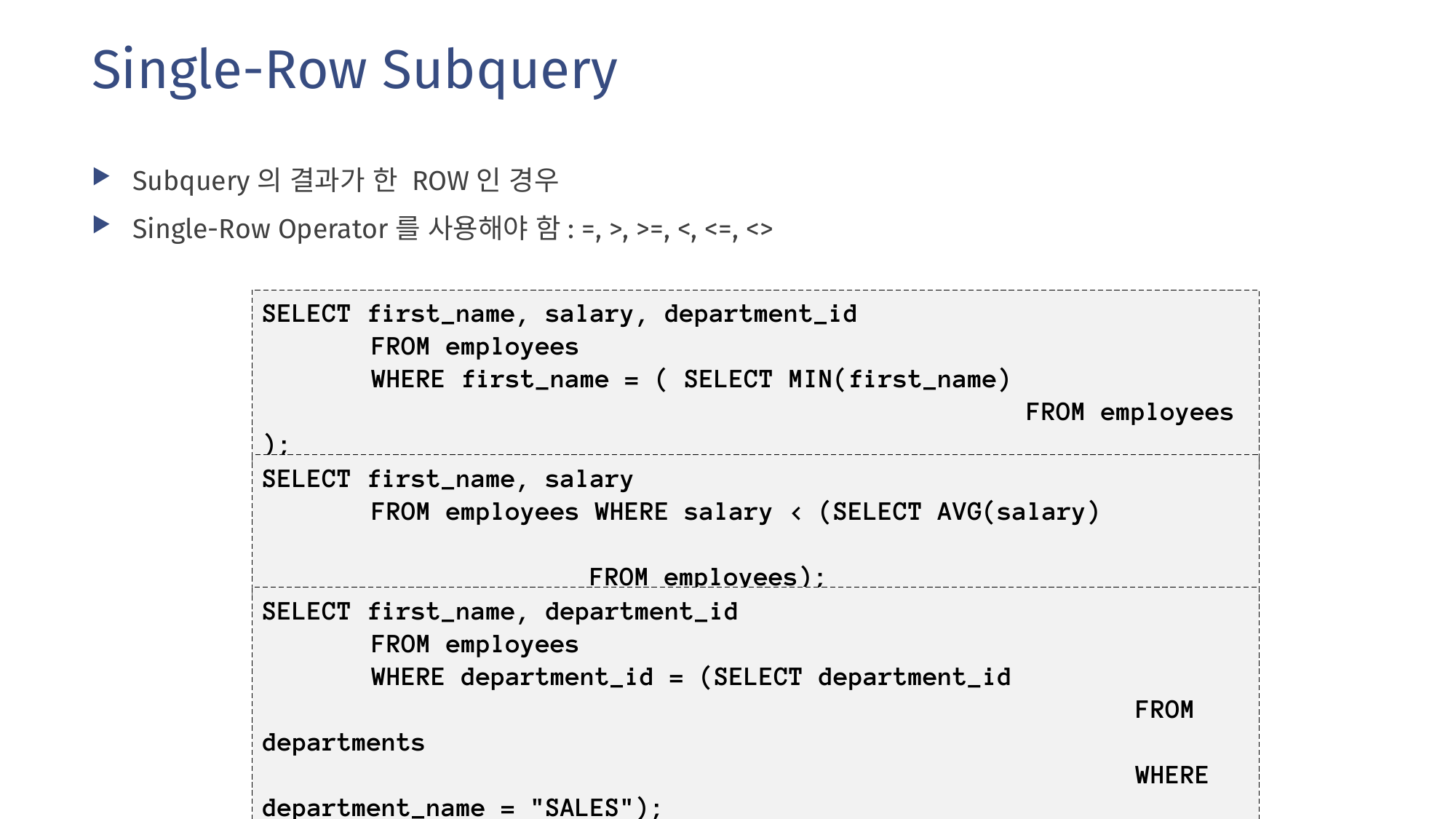

# Single-Row Subquery
Subquery의 결과가 한 ROW인 경우
Single-Row Operator를 사용해야 함: =, >, >=, <, <=, <>
SELECT first_name, salary, department_id
	FROM employees
	WHERE first_name = ( SELECT MIN(first_name)
							FROM employees );
SELECT first_name, salary
	FROM employees WHERE salary < (SELECT AVG(salary) 														FROM employees);
SELECT first_name, department_id
	FROM employees
	WHERE department_id = (SELECT department_id
								FROM departments
								WHERE department_name = "SALES");